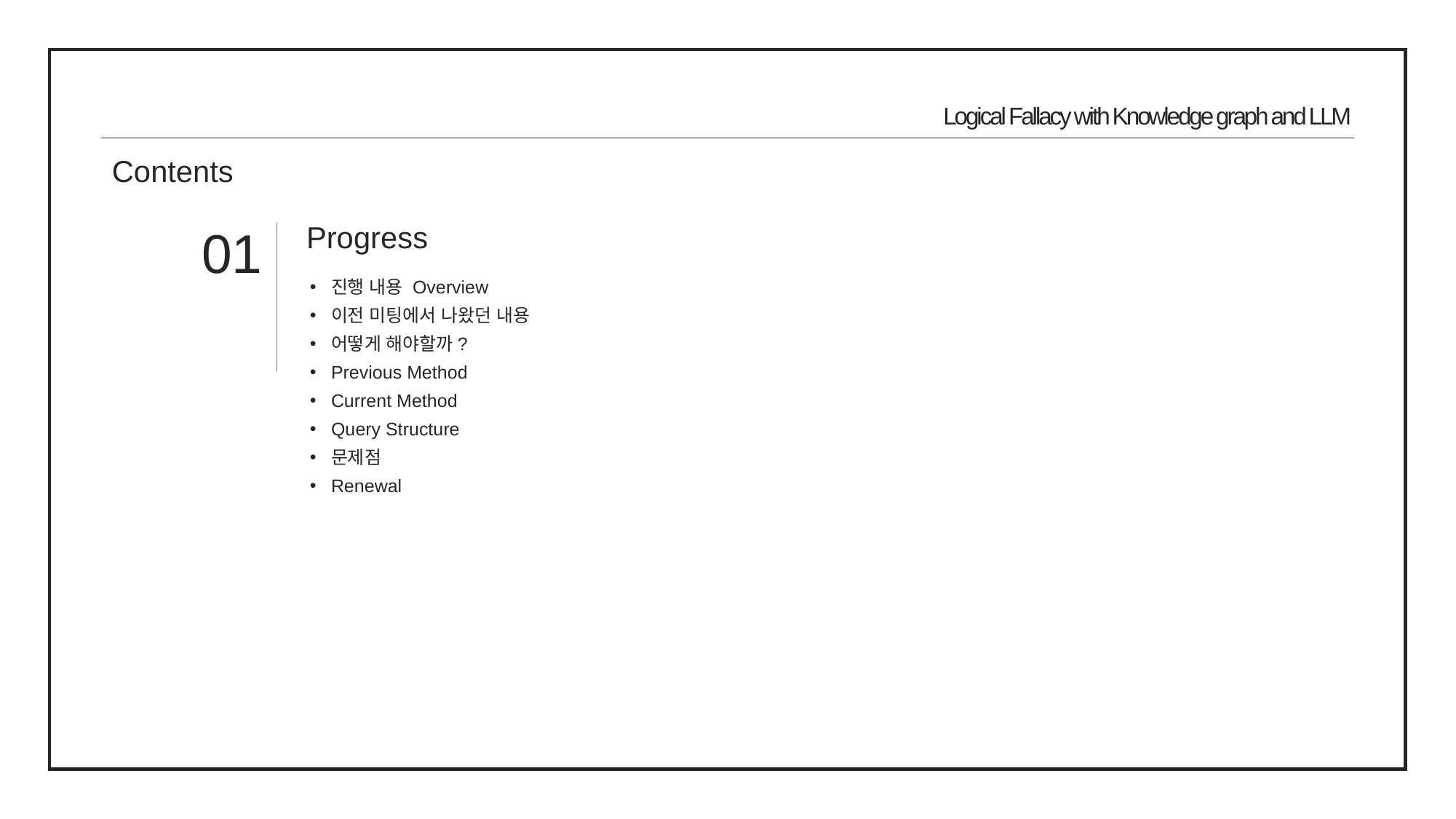

Logical Fallacy with Knowledge graph and LLM
Contents
01
Progress

진행 내용 Overview
이전 미팅에서 나왔던 내용
어떻게 해야할까?
Previous Method
Current Method
Query Structure
문제점
Renewal